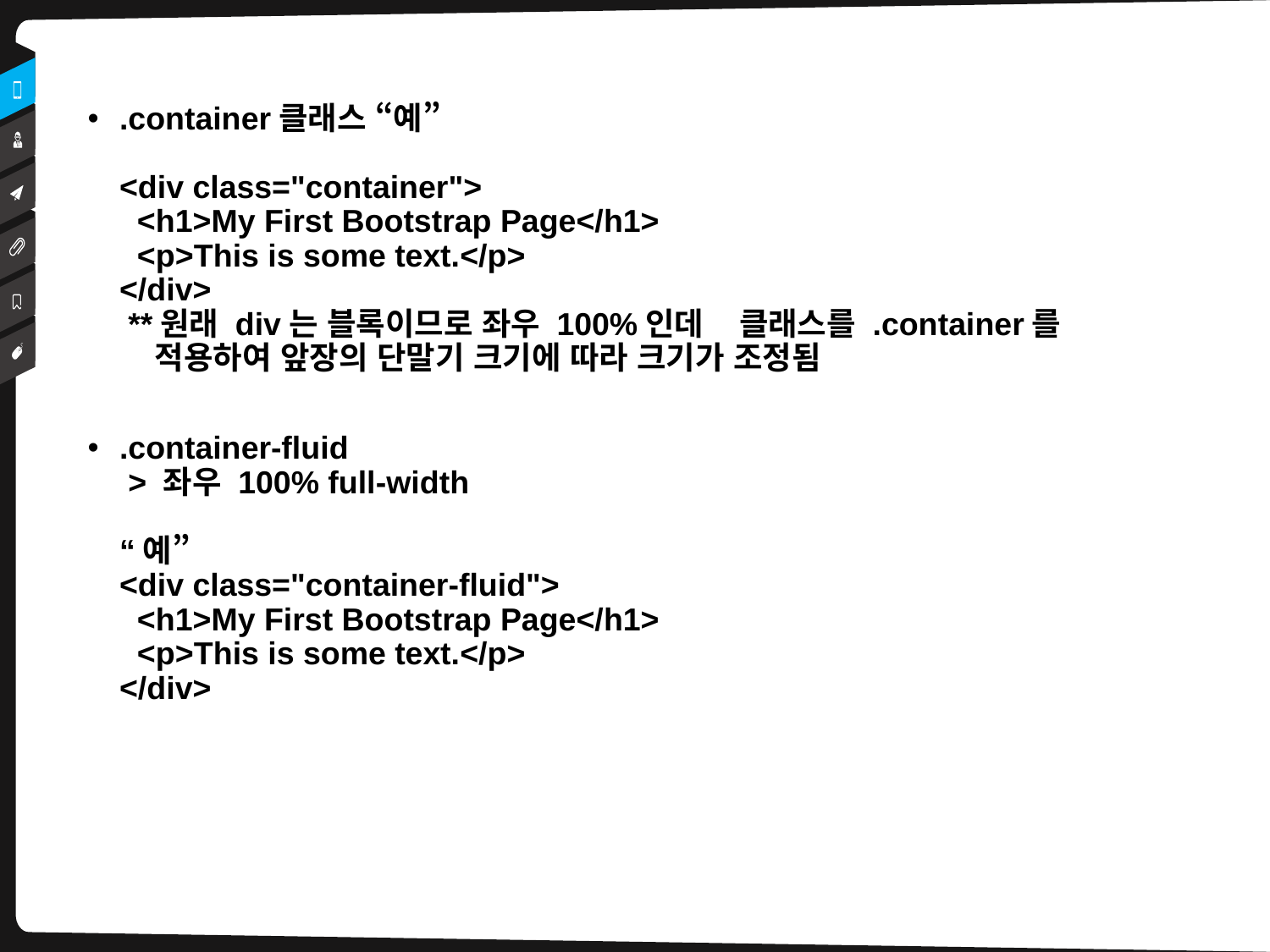

.container클래스 “예”
<div class="container">
  <h1>My First Bootstrap Page</h1>
  <p>This is some text.</p>
</div>
 **원래 div는 블록이므로 좌우 100%인데    클래스를 .container를
    적용하여 앞장의 단말기 크기에 따라 크기가 조정됨
.container-fluid
 > 좌우 100% full-width
“예”
<div class="container-fluid">
  <h1>My First Bootstrap Page</h1>
  <p>This is some text.</p>
</div>